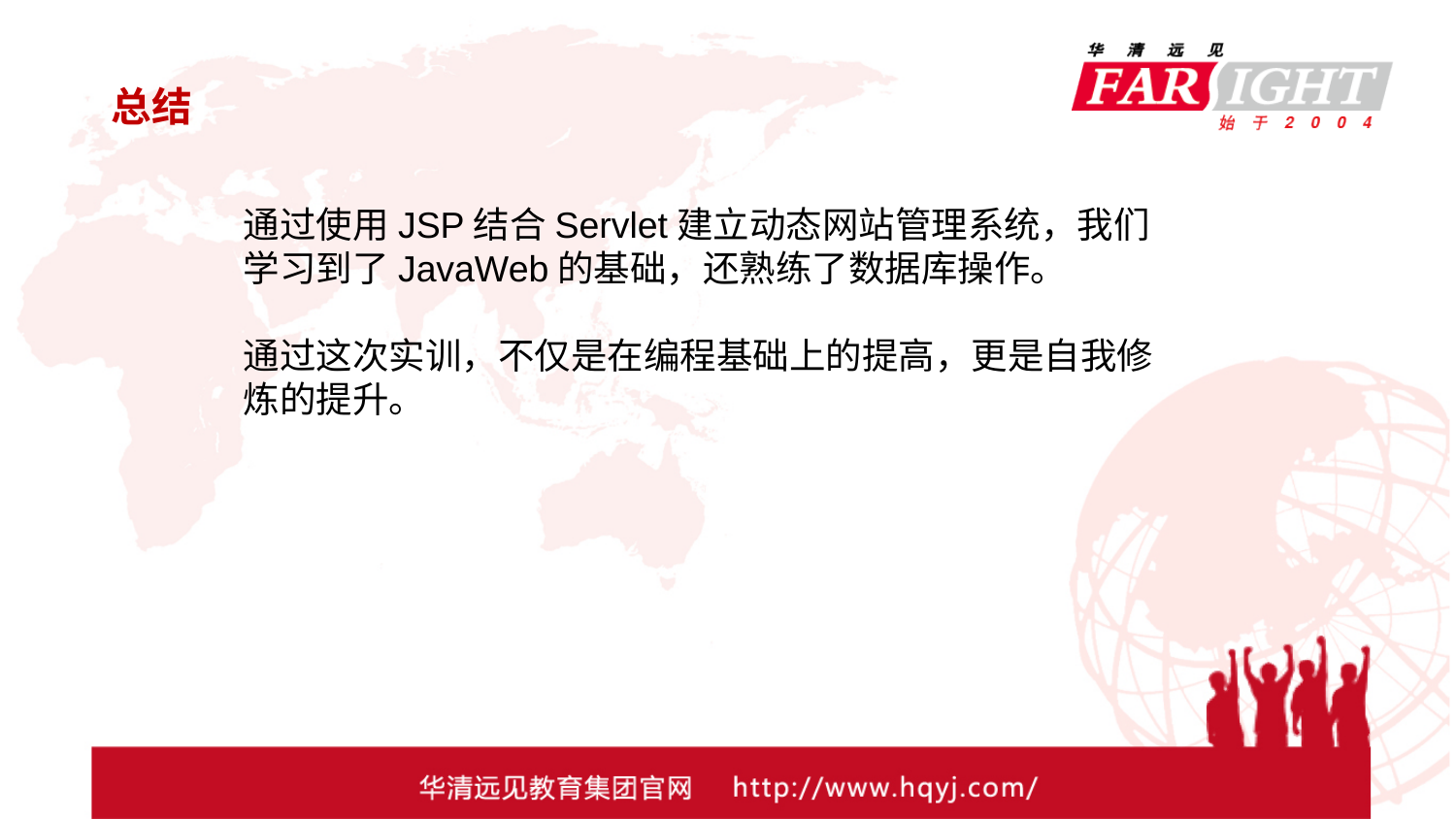

总结
通过使用JSP结合Servlet建立动态网站管理系统，我们
学习到了JavaWeb的基础，还熟练了数据库操作。

通过这次实训，不仅是在编程基础上的提高，更是自我修炼的提升。